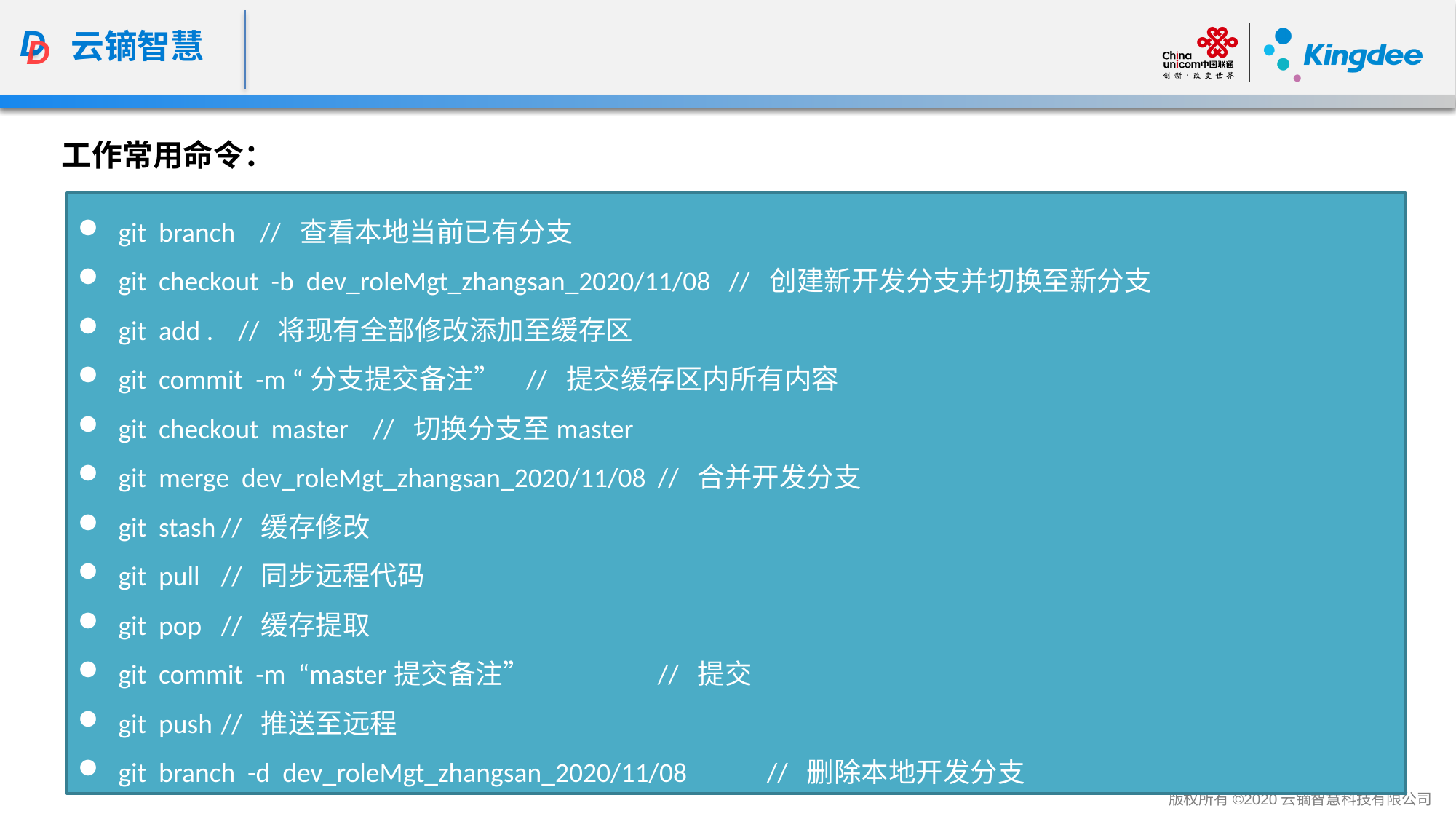

工作常用命令：

 git  branch    //  查看本地当前已有分支
 git  checkout  -b  dev_roleMgt_zhangsan_2020/11/08   //  创建新开发分支并切换至新分支
 git  add .    //  将现有全部修改添加至缓存区
 git  commit  -m “分支提交备注”   //  提交缓存区内所有内容
 git  checkout  master    //  切换分支至master
 git  merge  dev_roleMgt_zhangsan_2020/11/08	//  合并开发分支
 git  stash	//  缓存修改
 git  pull	//  同步远程代码
 git  pop	//  缓存提取
 git  commit  -m  “master提交备注”		//  提交
 git  push	//  推送至远程
 git  branch  -d  dev_roleMgt_zhangsan_2020/11/08	//  删除本地开发分支